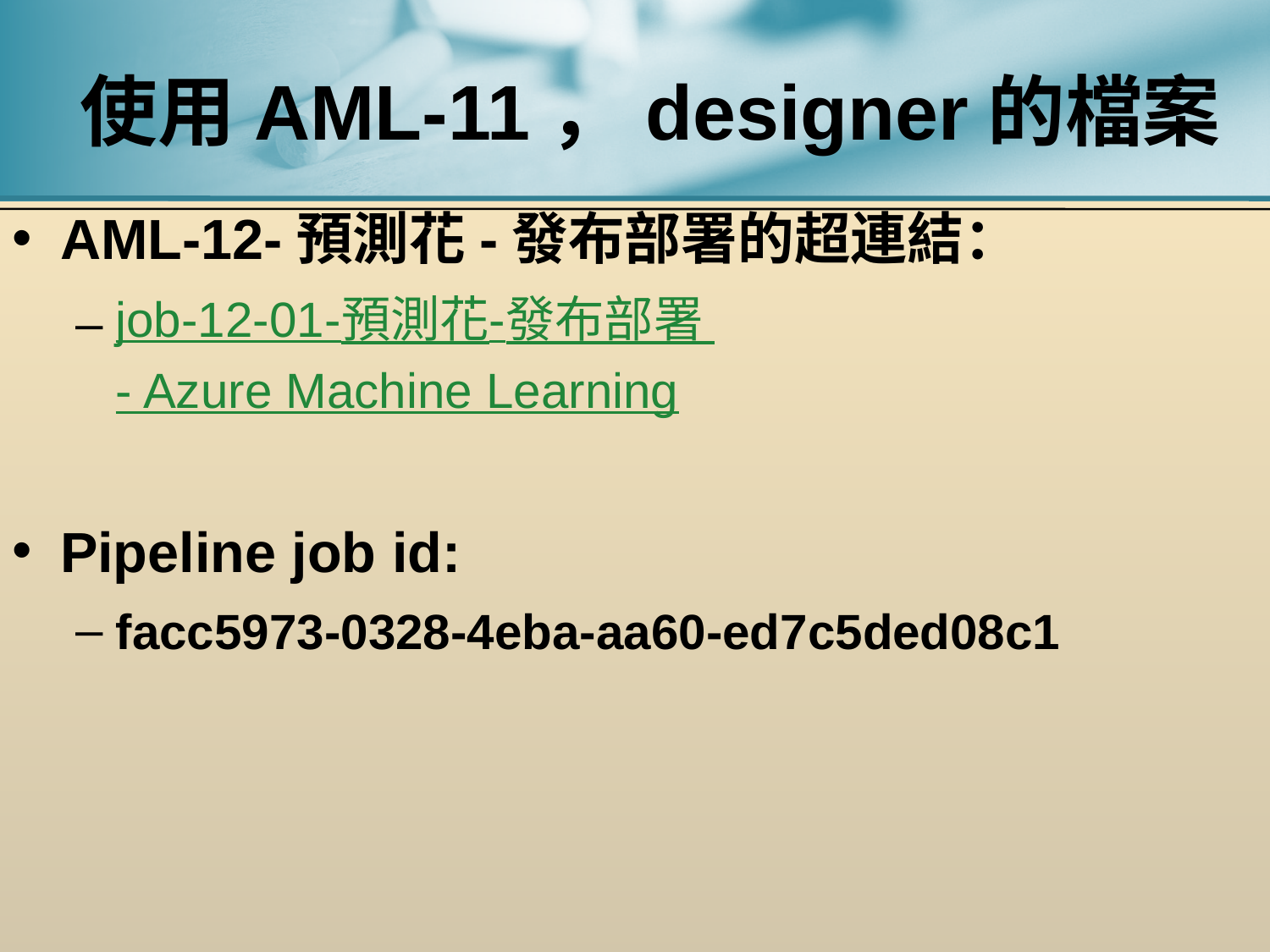

# 使用AML-11，designer的檔案
AML-12-預測花-發布部署的超連結：
job-12-01-預測花-發布部署 - Azure Machine Learning

Pipeline job id:
facc5973-0328-4eba-aa60-ed7c5ded08c1